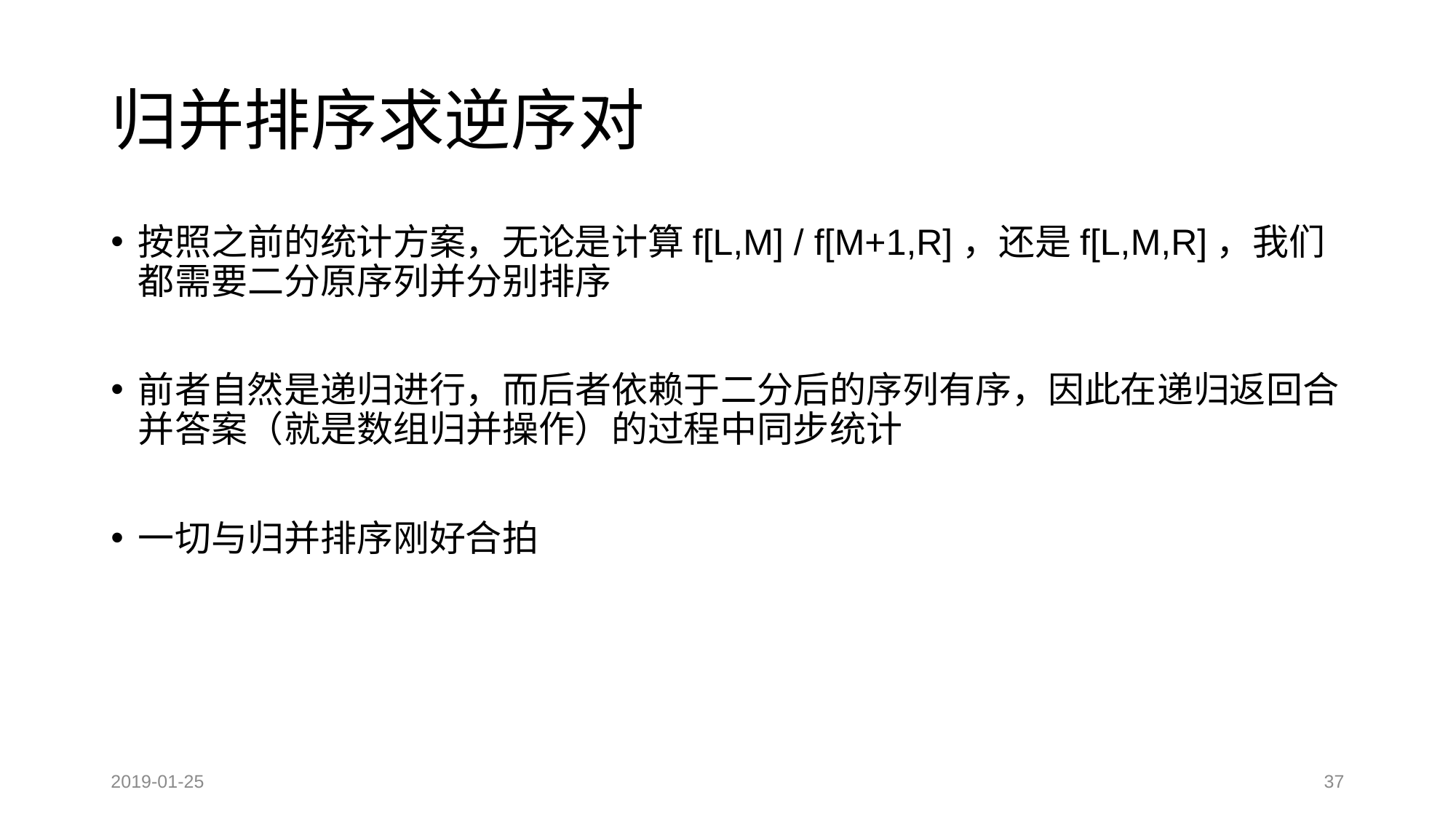

# 归并排序求逆序对
按照之前的统计方案，无论是计算f[L,M] / f[M+1,R]，还是f[L,M,R]，我们都需要二分原序列并分别排序

前者自然是递归进行，而后者依赖于二分后的序列有序，因此在递归返回合并答案（就是数组归并操作）的过程中同步统计

一切与归并排序刚好合拍

2019-01-25
37